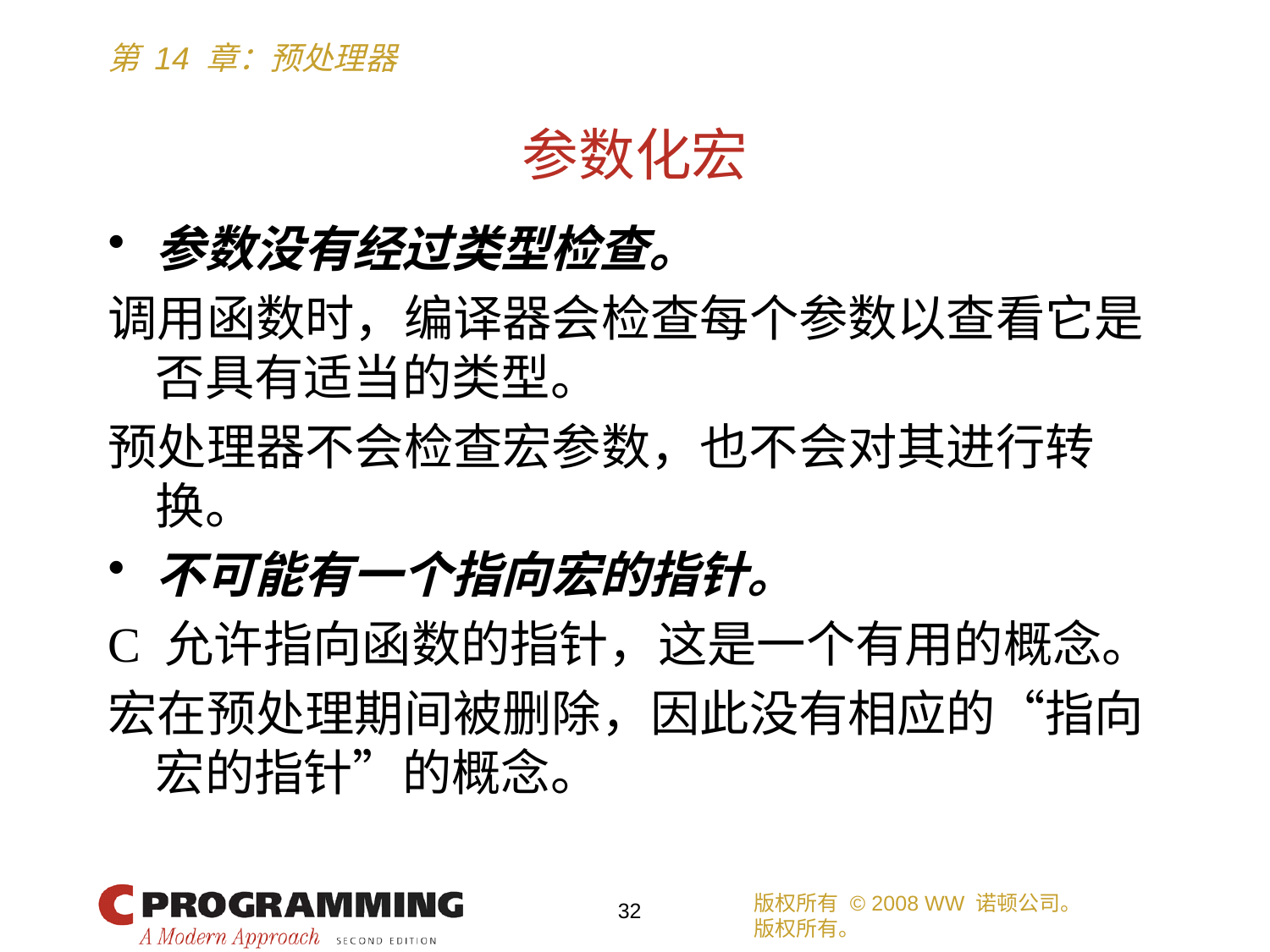

# 参数化宏
参数没有经过类型检查。
调用函数时，编译器会检查每个参数以查看它是否具有适当的类型。
预处理器不会检查宏参数，也不会对其进行转换。
不可能有一个指向宏的指针。
C 允许指向函数的指针，这是一个有用的概念。
宏在预处理期间被删除，因此没有相应的“指向宏的指针”的概念。
版权所有 © 2008 WW 诺顿公司。
版权所有。
32